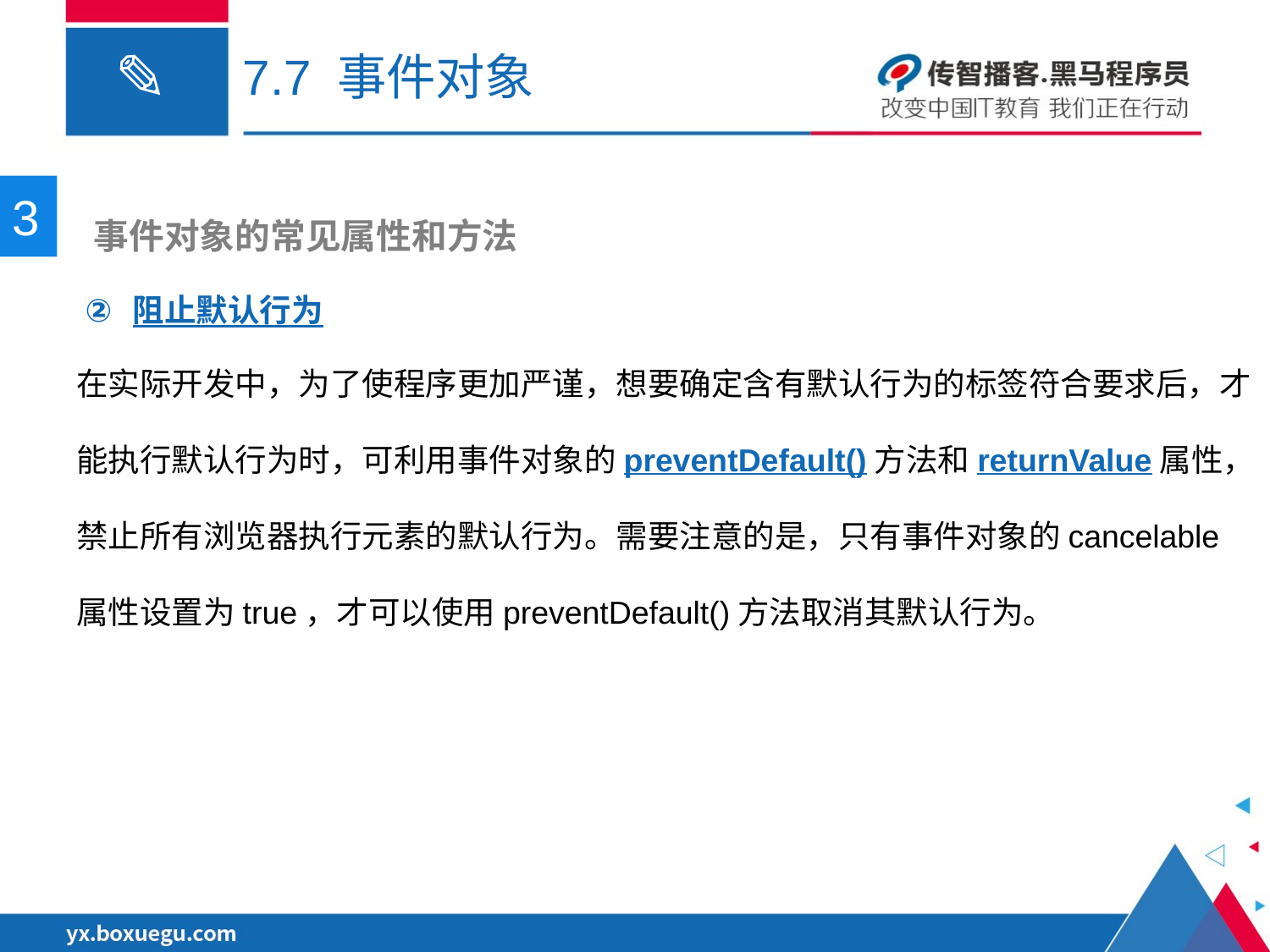

# 7.7 事件对象

3
  事件对象的常见属性和方法
阻止默认行为
在实际开发中，为了使程序更加严谨，想要确定含有默认行为的标签符合要求后，才能执行默认行为时，可利用事件对象的preventDefault()方法和returnValue属性，禁止所有浏览器执行元素的默认行为。需要注意的是，只有事件对象的cancelable属性设置为true，才可以使用preventDefault()方法取消其默认行为。
注